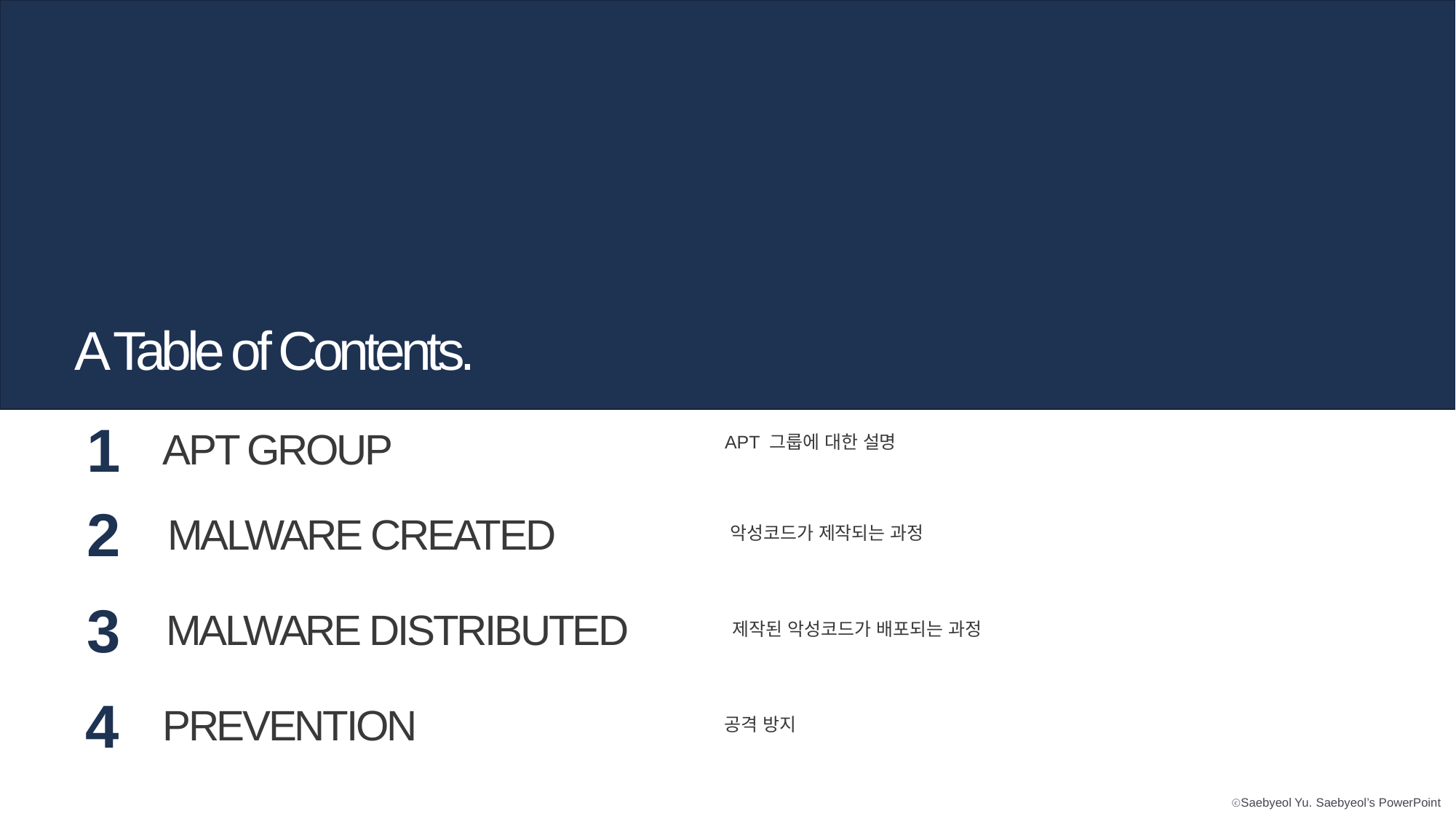

A Table of Contents.
1
APT GROUP
APT 그룹에 대한 설명
2
MALWARE CREATED
악성코드가 제작되는 과정
3
MALWARE DISTRIBUTED
제작된 악성코드가 배포되는 과정
4
PREVENTION
공격 방지